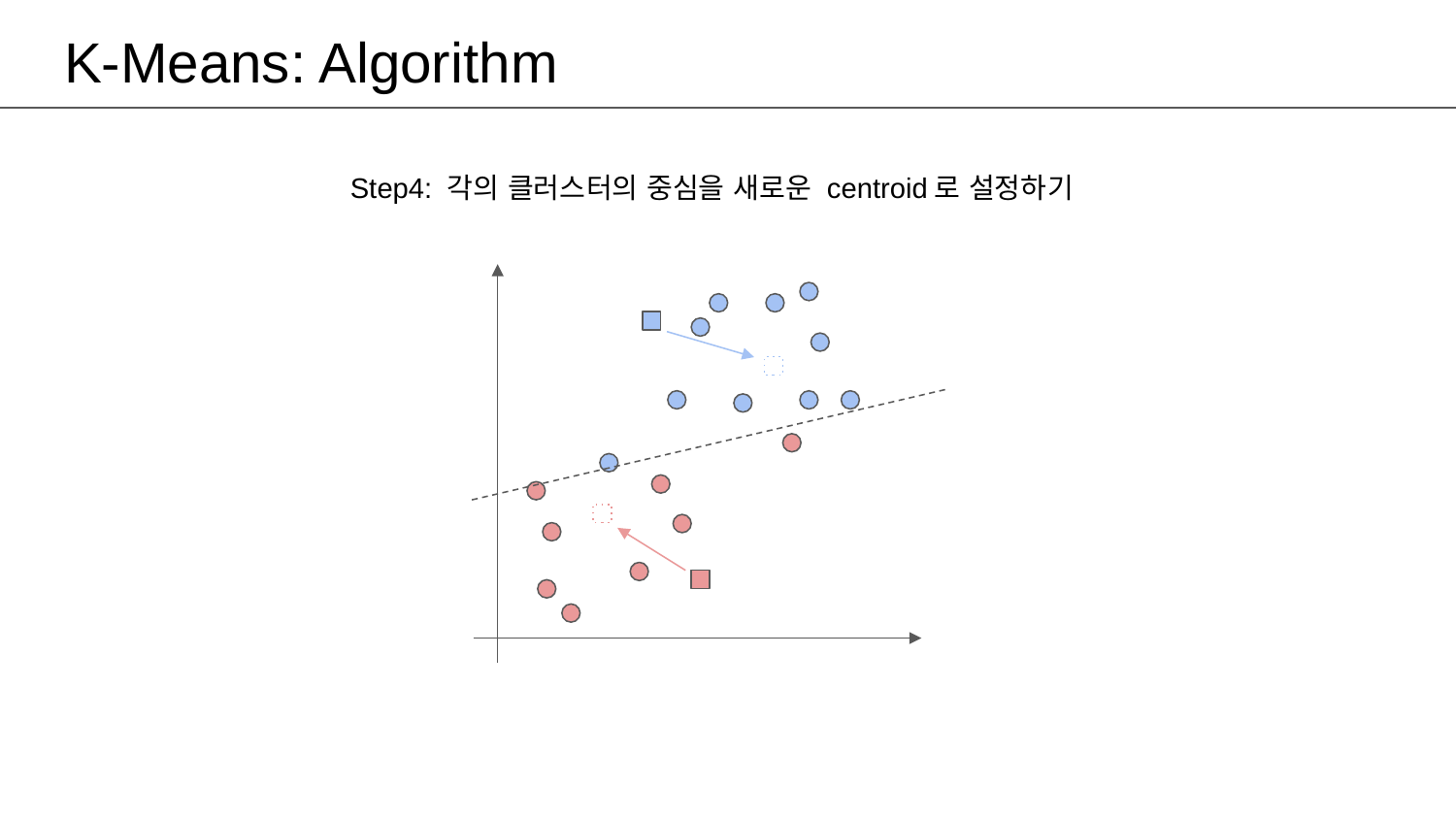

# K-Means: Algorithm
Step4: 각의 클러스터의 중심을 새로운 centroid로 설정하기